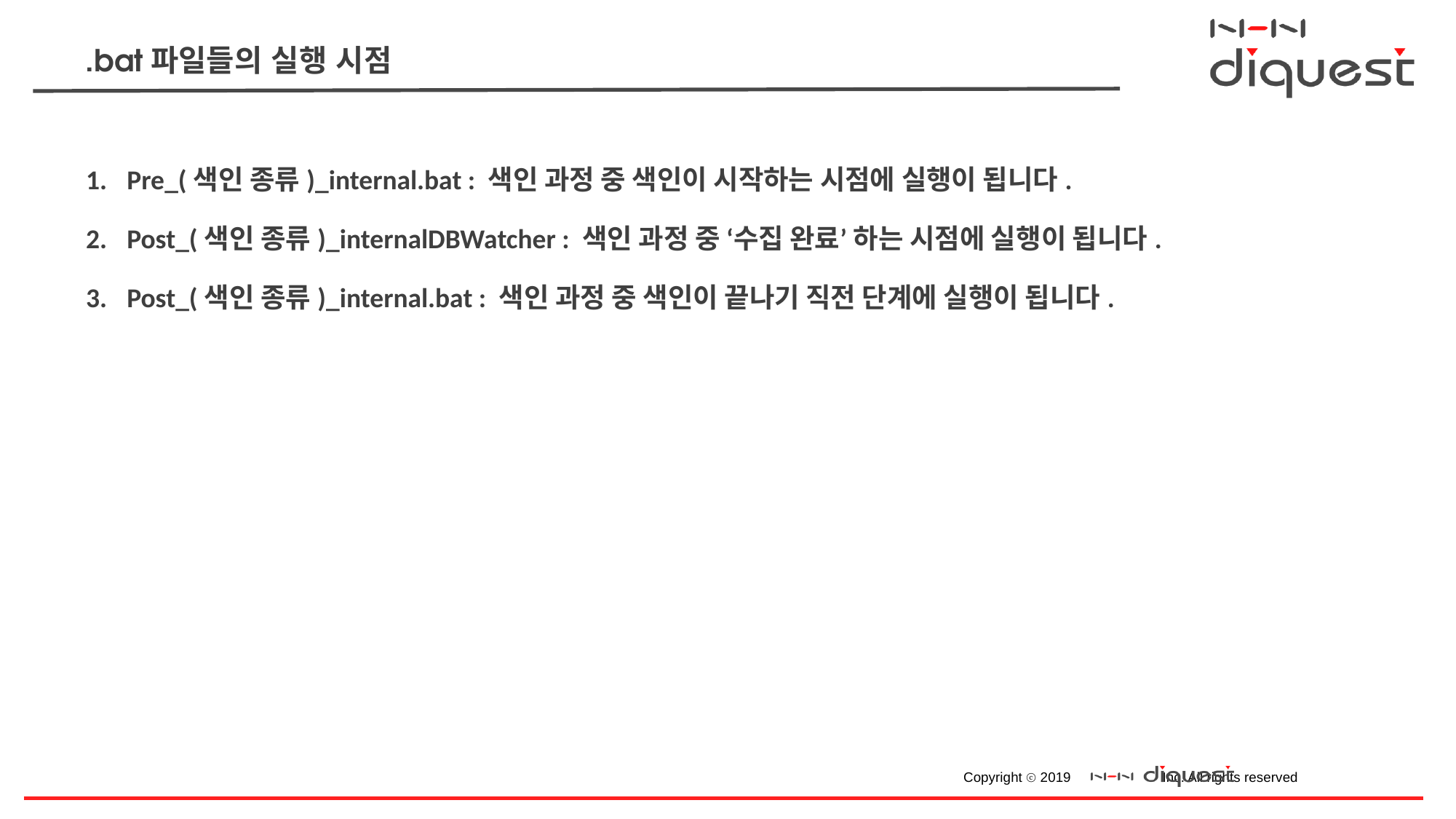

# .bat파일들의 실행 시점
Pre_(색인 종류)_internal.bat : 색인 과정 중 색인이 시작하는 시점에 실행이 됩니다.

Post_(색인 종류)_internalDBWatcher : 색인 과정 중 ‘수집 완료’ 하는 시점에 실행이 됩니다.

Post_(색인 종류)_internal.bat : 색인 과정 중 색인이 끝나기 직전 단계에 실행이 됩니다.